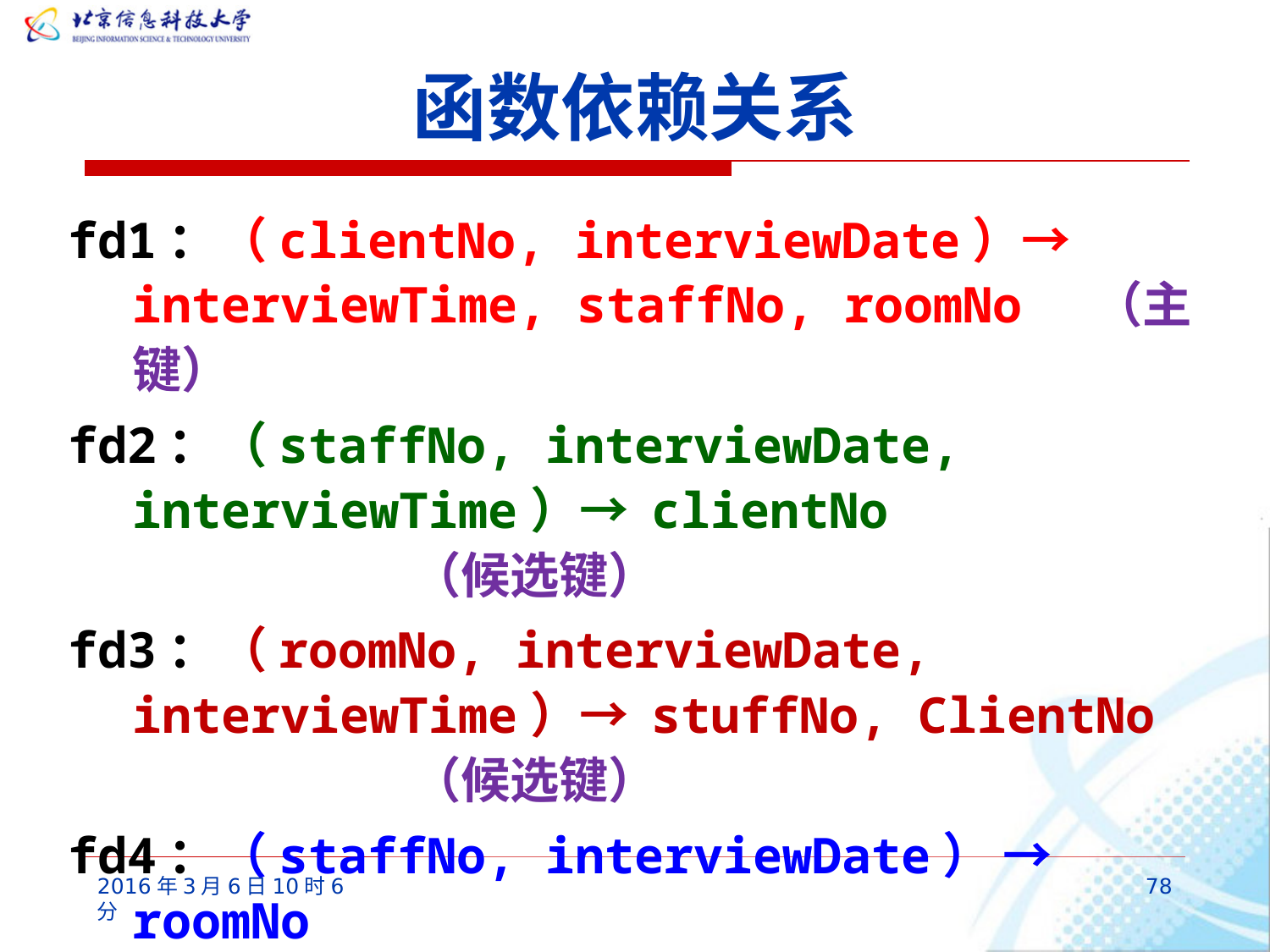

# 函数依赖关系
fd1：（clientNo, interviewDate）→ interviewTime, staffNo, roomNo  （主键）
fd2：（staffNo, interviewDate, interviewTime）→ clientNo                     （候选键）
fd3：（roomNo, interviewDate, interviewTime）→ stuffNo, ClientNo            （候选键）
fd4：（staffNo, interviewDate） → roomNo
2016年3月6日10时6分
78